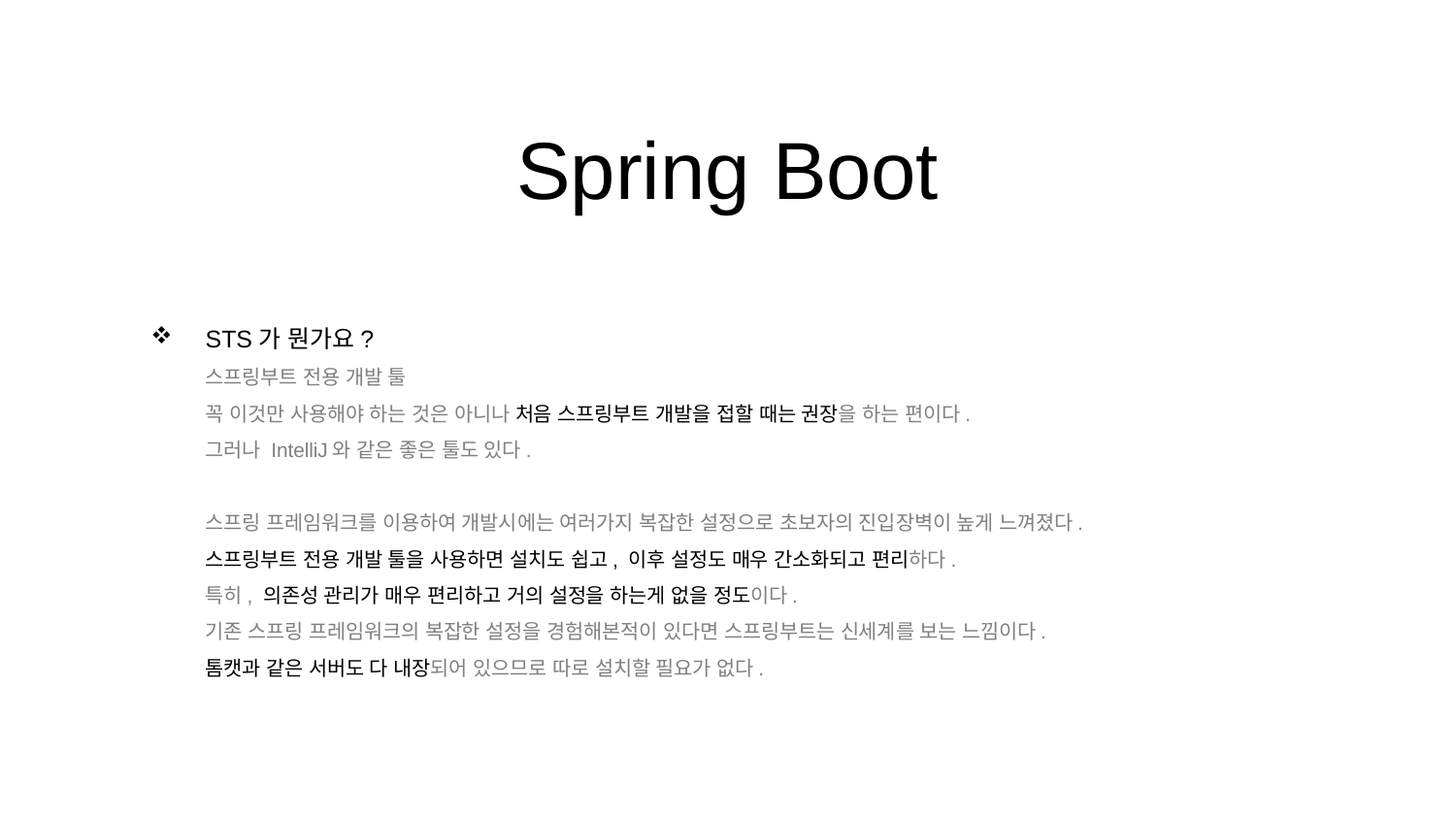

Spring Boot
STS가 뭔가요?
스프링부트 전용 개발 툴
꼭 이것만 사용해야 하는 것은 아니나 처음 스프링부트 개발을 접할 때는 권장을 하는 편이다.
그러나 IntelliJ와 같은 좋은 툴도 있다.
스프링 프레임워크를 이용하여 개발시에는 여러가지 복잡한 설정으로 초보자의 진입장벽이 높게 느껴졌다.
스프링부트 전용 개발 툴을 사용하면 설치도 쉽고, 이후 설정도 매우 간소화되고 편리하다.
특히, 의존성 관리가 매우 편리하고 거의 설정을 하는게 없을 정도이다.
기존 스프링 프레임워크의 복잡한 설정을 경험해본적이 있다면 스프링부트는 신세계를 보는 느낌이다.
톰캣과 같은 서버도 다 내장되어 있으므로 따로 설치할 필요가 없다.